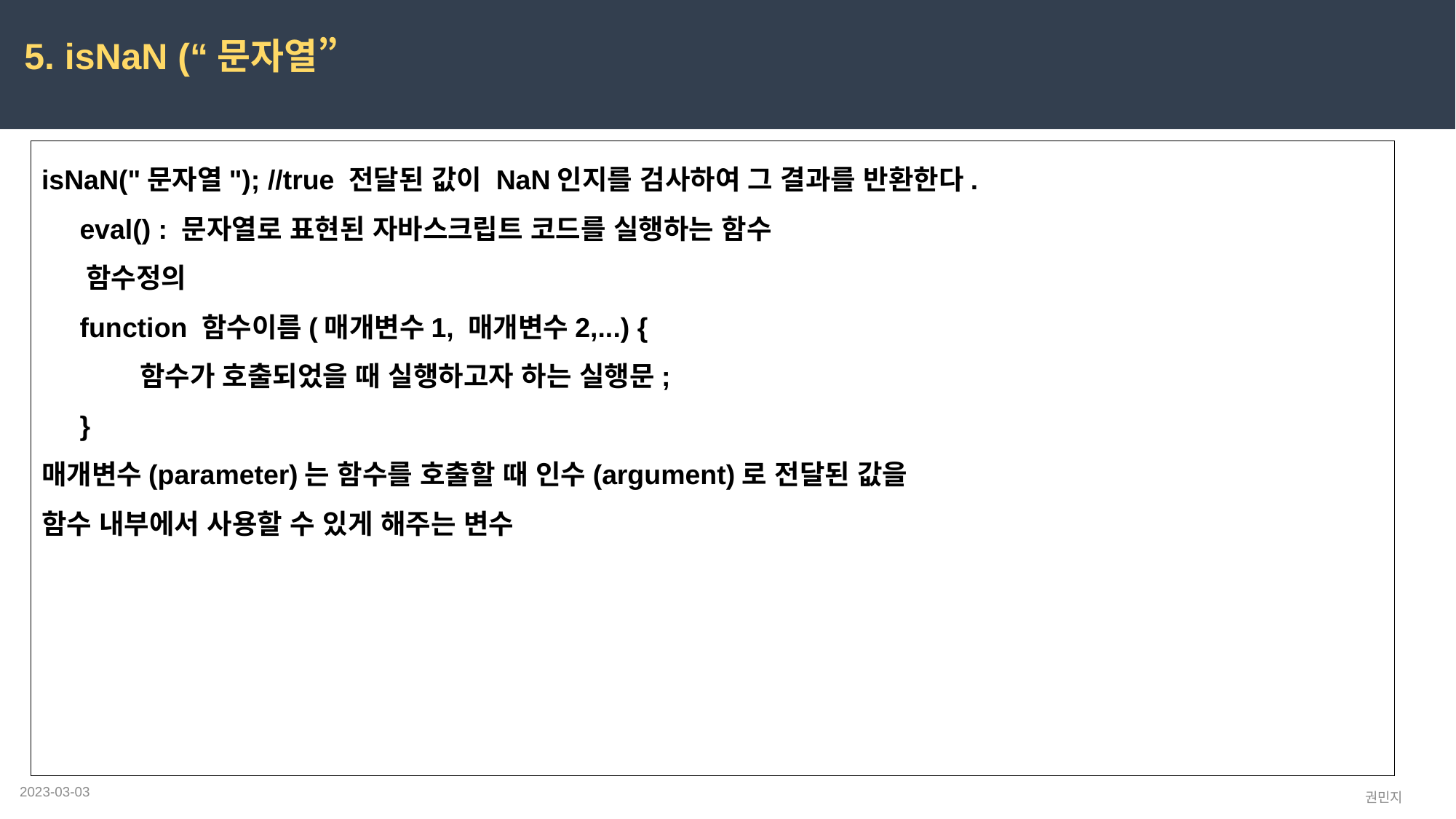

5. isNaN (“문자열”
isNaN("문자열"); //true 전달된 값이 NaN인지를 검사하여 그 결과를 반환한다.
     eval() : 문자열로 표현된 자바스크립트 코드를 실행하는 함수
     함수정의
     function 함수이름(매개변수1, 매개변수2,...) {
            함수가 호출되었을 때 실행하고자 하는 실행문;
     }
매개변수(parameter)는 함수를 호출할 때 인수(argument)로 전달된 값을
함수 내부에서 사용할 수 있게 해주는 변수

2023-03-03
권민지